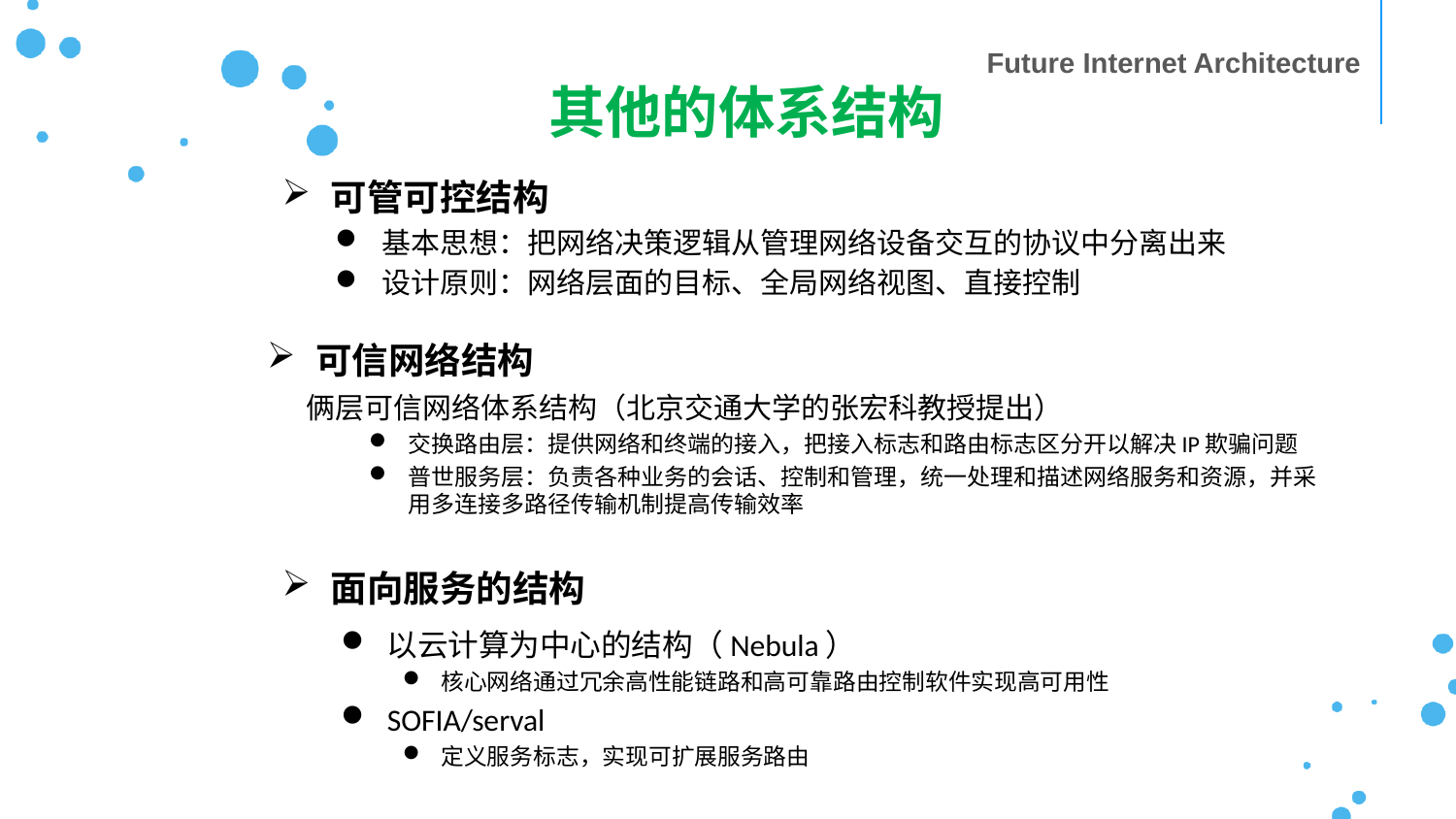

Future Internet Architecture
其他的体系结构
可管可控结构
基本思想：把网络决策逻辑从管理网络设备交互的协议中分离出来
设计原则：网络层面的目标、全局网络视图、直接控制
可信网络结构
俩层可信网络体系结构（北京交通大学的张宏科教授提出）
交换路由层：提供网络和终端的接入，把接入标志和路由标志区分开以解决IP欺骗问题
普世服务层：负责各种业务的会话、控制和管理，统一处理和描述网络服务和资源，并采用多连接多路径传输机制提高传输效率
面向服务的结构
以云计算为中心的结构（Nebula）
核心网络通过冗余高性能链路和高可靠路由控制软件实现高可用性
SOFIA/serval
定义服务标志，实现可扩展服务路由